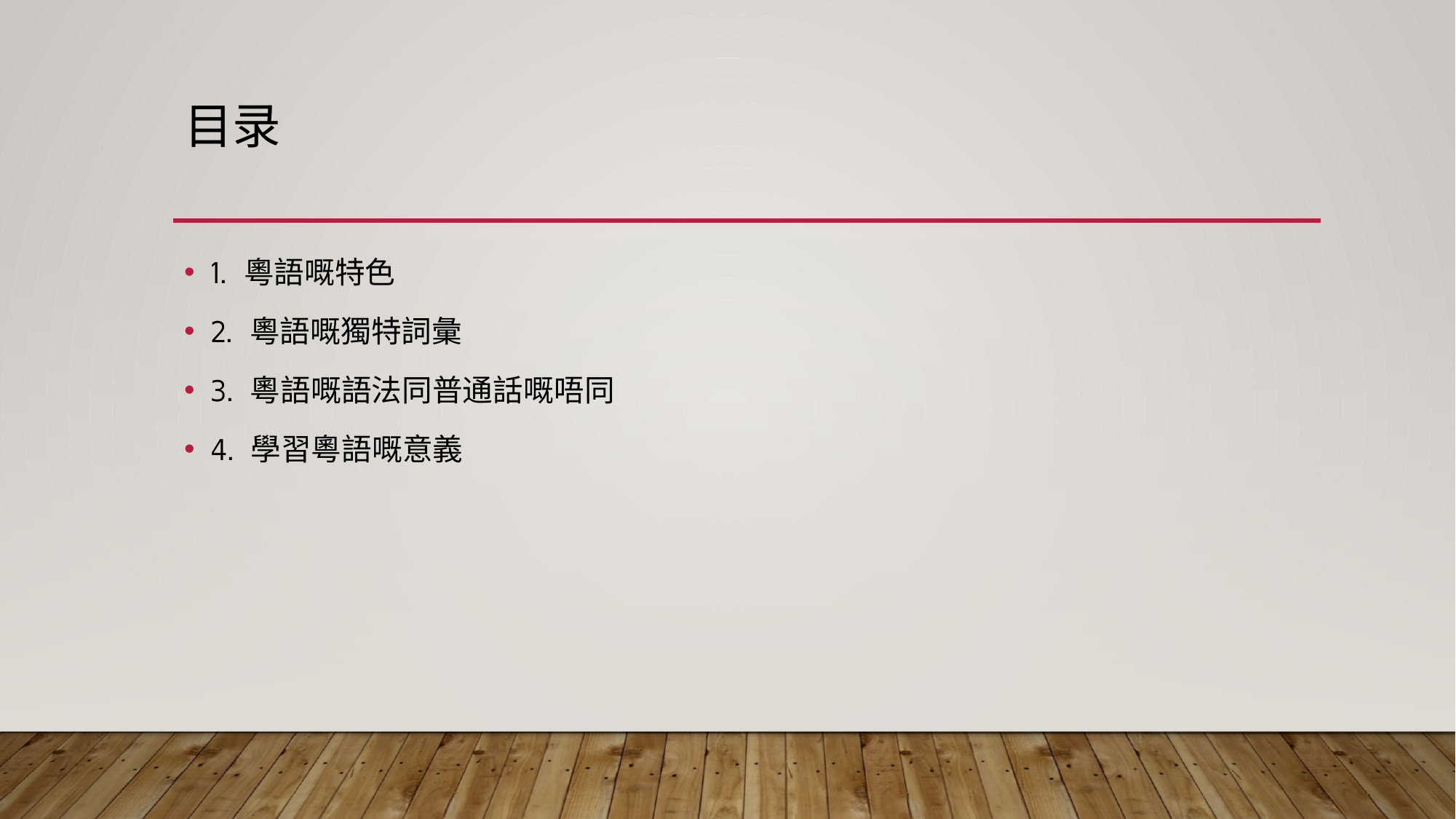

# 目录
1. 粵語嘅特色
2. 粵語嘅獨特詞彙
3. 粵語嘅語法同普通話嘅唔同
4. 學習粵語嘅意義